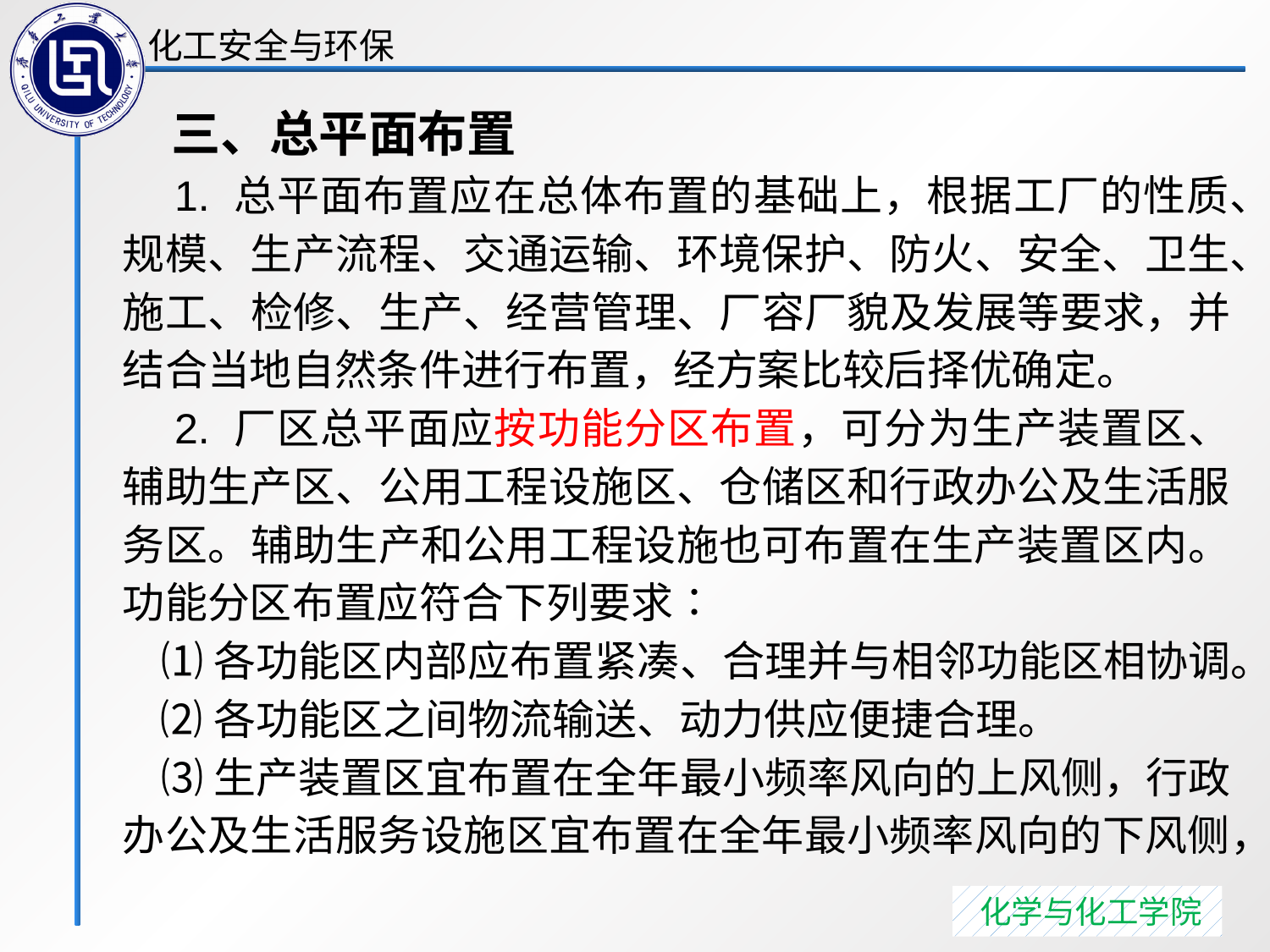

三、总平面布置
    1. 总平面布置应在总体布置的基础上，根据工厂的性质、规模、生产流程、交通运输、环境保护、防火、安全、卫生、施工、检修、生产、经营管理、厂容厂貌及发展等要求，并结合当地自然条件进行布置，经方案比较后择优确定。
    2. 厂区总平面应按功能分区布置，可分为生产装置区、辅助生产区、公用工程设施区、仓储区和行政办公及生活服务区。辅助生产和公用工程设施也可布置在生产装置区内。功能分区布置应符合下列要求∶
    ⑴各功能区内部应布置紧凑、合理并与相邻功能区相协调。
    ⑵各功能区之间物流输送、动力供应便捷合理。
    ⑶生产装置区宜布置在全年最小频率风向的上风侧，行政办公及生活服务设施区宜布置在全年最小频率风向的下风侧，